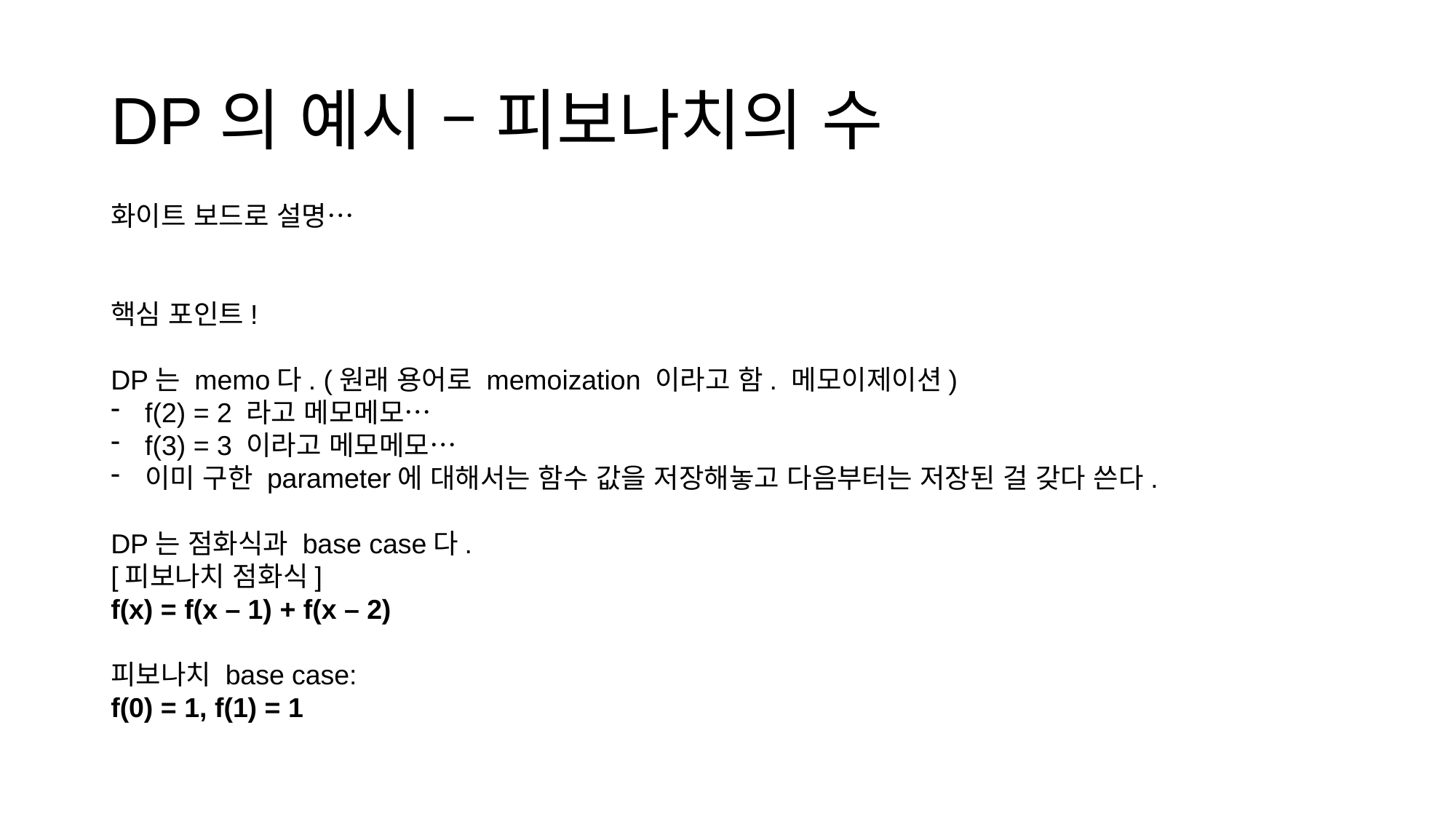

# DP의 예시 – 피보나치의 수
화이트 보드로 설명…

핵심 포인트!

DP는 memo다. (원래 용어로 memoization 이라고 함. 메모이제이션)
f(2) = 2 라고 메모메모…
f(3) = 3 이라고 메모메모…
이미 구한 parameter에 대해서는 함수 값을 저장해놓고 다음부터는 저장된 걸 갖다 쓴다.

DP는 점화식과 base case다.
[피보나치 점화식]
f(x) = f(x – 1) + f(x – 2)

피보나치 base case:
f(0) = 1, f(1) = 1